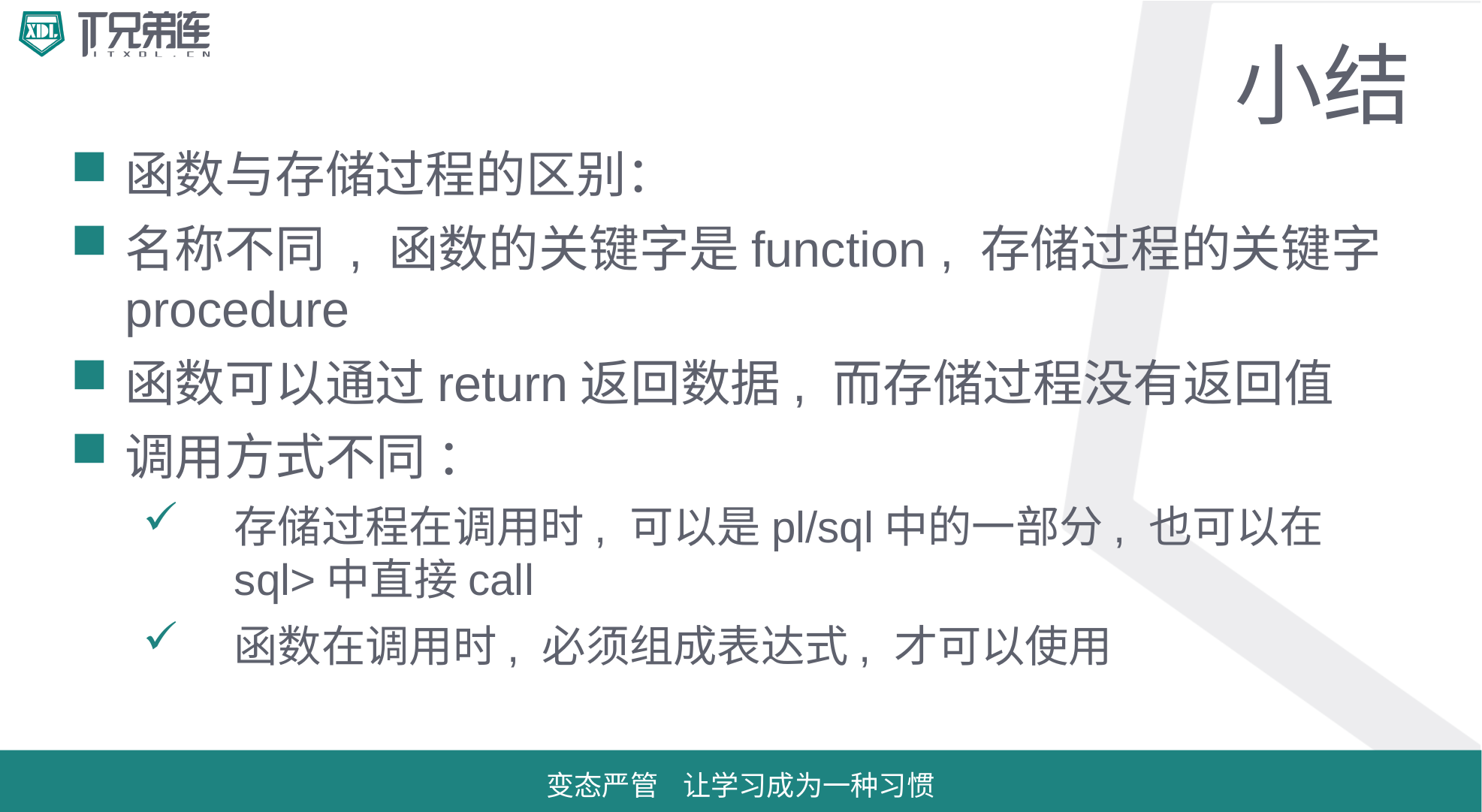

# 小结
函数与存储过程的区别：
名称不同 , 函数的关键字是function , 存储过程的关键字procedure
函数可以通过return返回数据, 而存储过程没有返回值
调用方式不同 ：
存储过程在调用时, 可以是pl/sql中的一部分, 也可以在sql>中直接call
函数在调用时, 必须组成表达式, 才可以使用